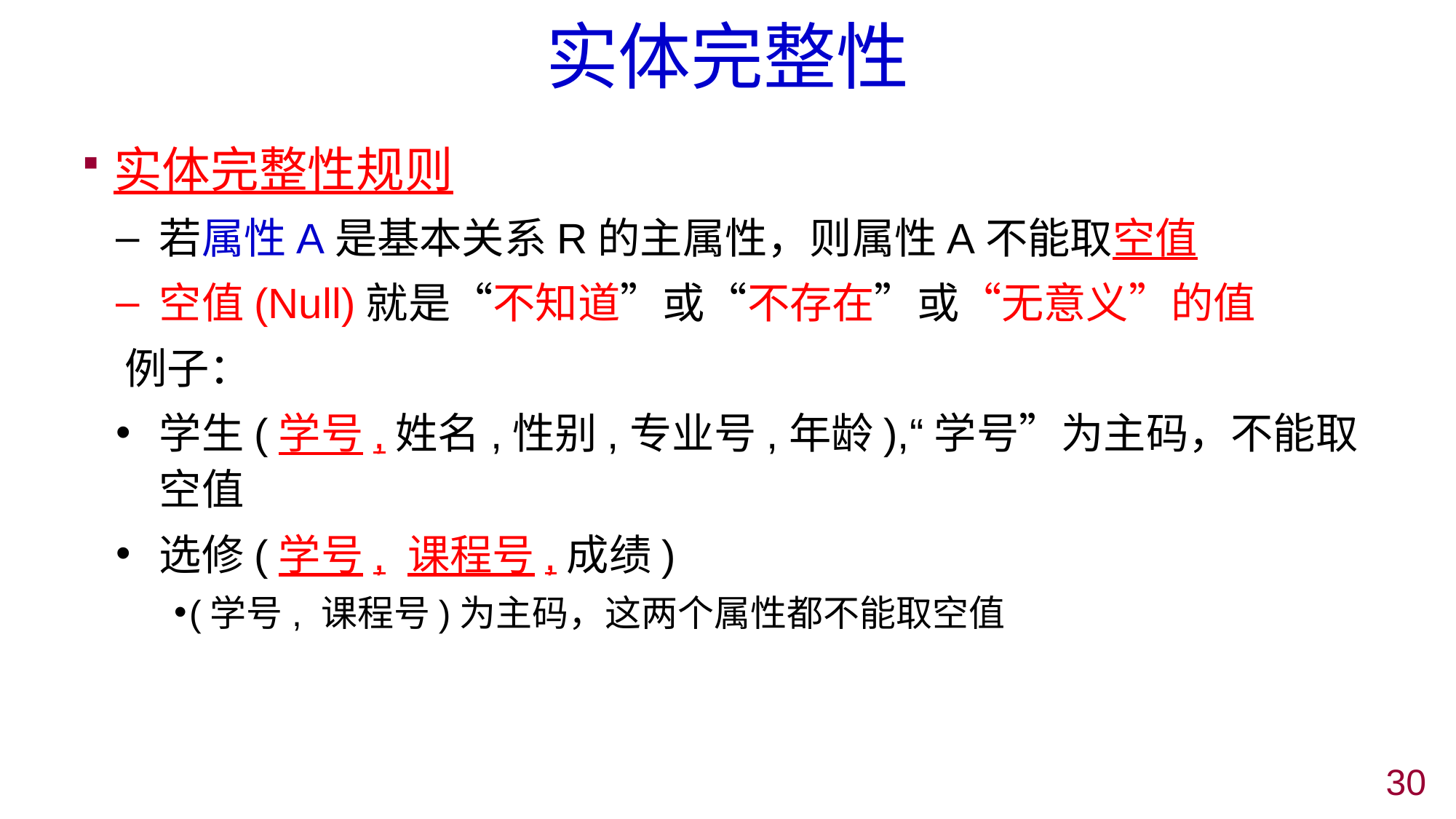

# 实体完整性
实体完整性规则
若属性A是基本关系R的主属性，则属性A不能取空值
空值(Null)就是“不知道”或“不存在”或“无意义”的值
例子：
学生(学号,姓名,性别,专业号,年龄),“学号”为主码，不能取空值
选修(学号, 课程号,成绩)
(学号, 课程号)为主码，这两个属性都不能取空值
30